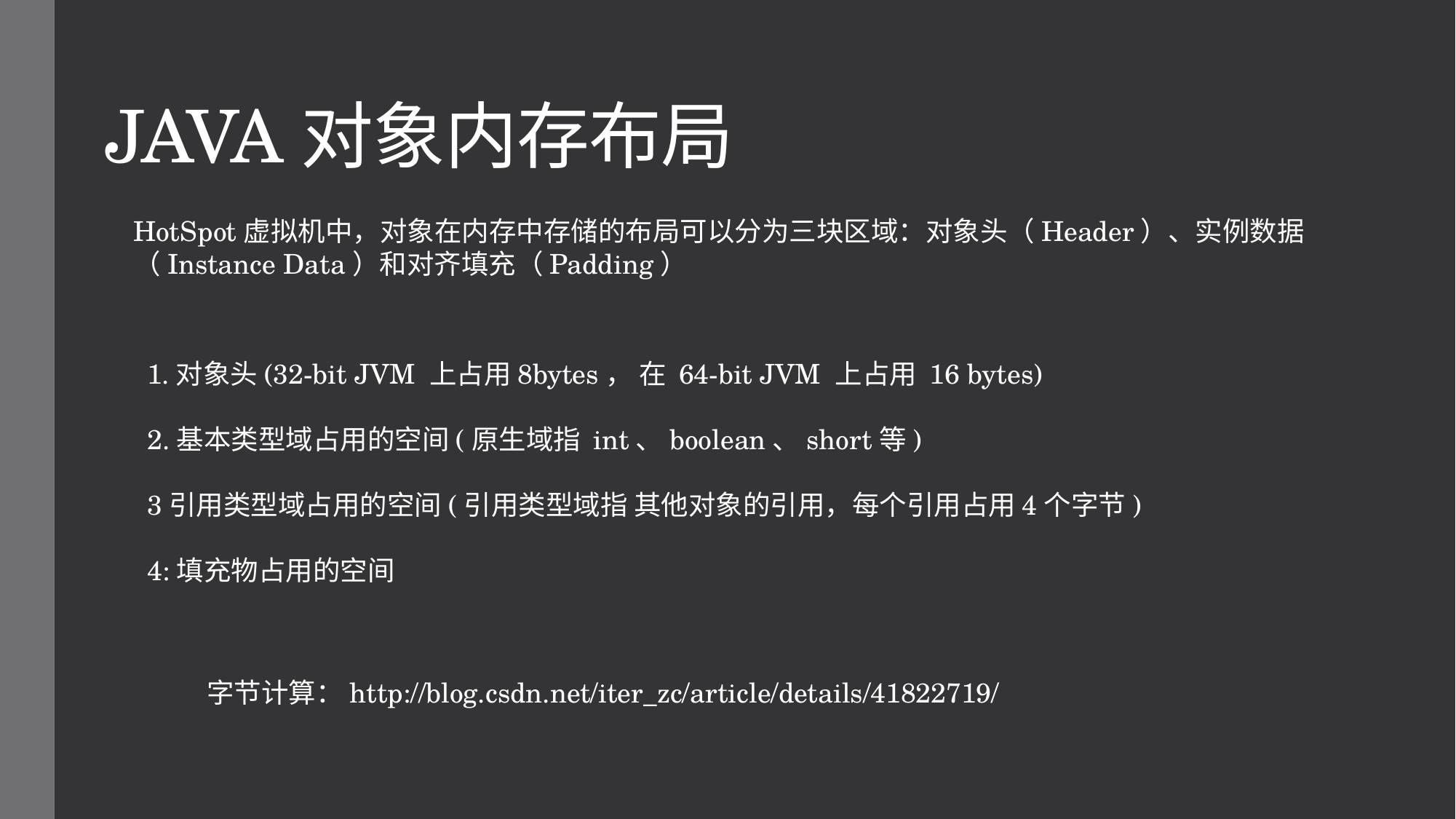

# JAVA对象内存布局
HotSpot虚拟机中，对象在内存中存储的布局可以分为三块区域：对象头（Header）、实例数据（Instance Data）和对齐填充（Padding）
1.对象头(32-bit JVM 上占用8bytes， 在 64-bit JVM 上占用 16 bytes)

2.基本类型域占用的空间(原生域指 int、boolean、short等)

3引用类型域占用的空间(引用类型域指 其他对象的引用，每个引用占用4个字节)

4:填充物占用的空间
字节计算：http://blog.csdn.net/iter_zc/article/details/41822719/